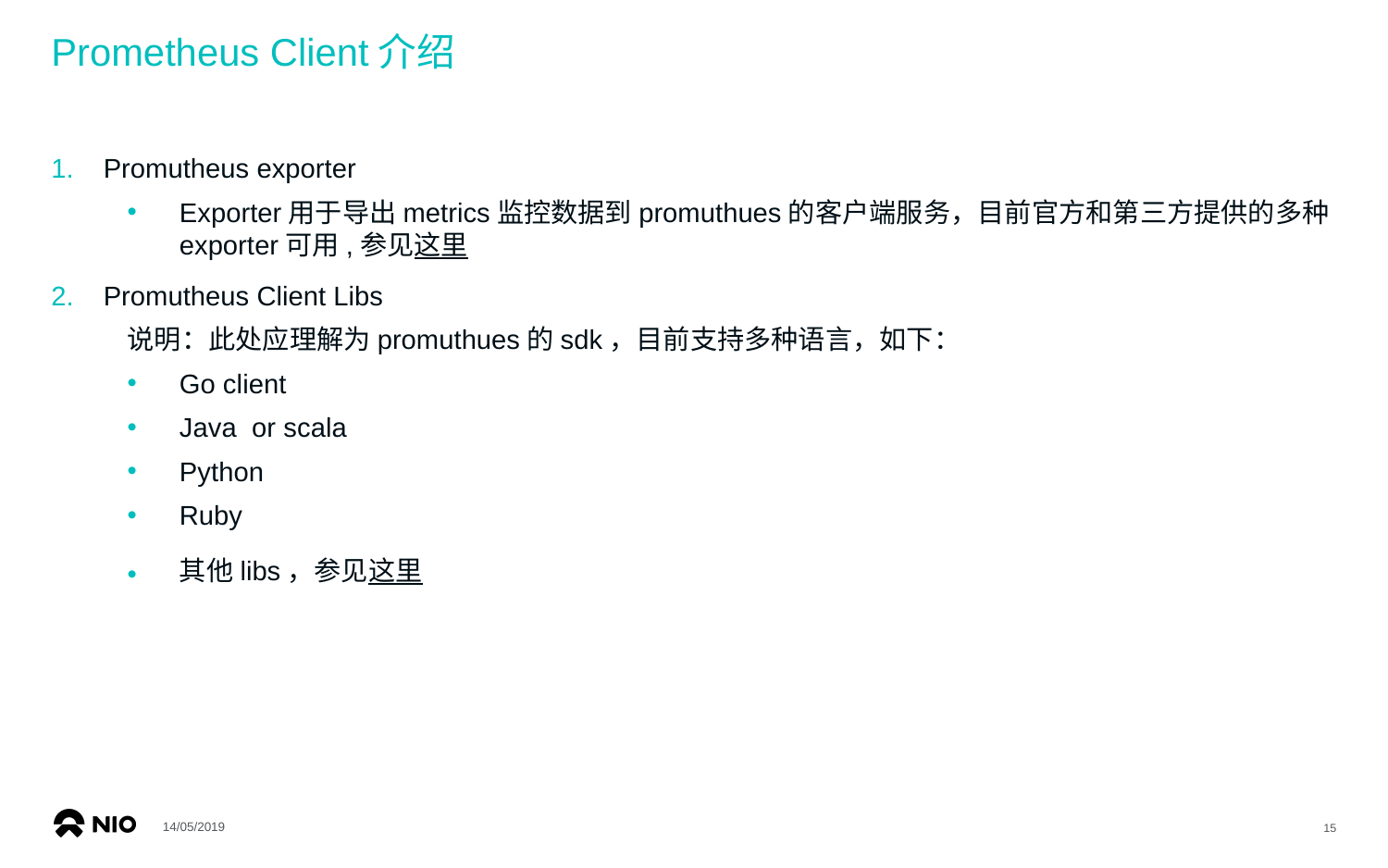

# Prometheus Client介绍
Promutheus exporter
Exporter用于导出metrics监控数据到promuthues的客户端服务，目前官方和第三方提供的多种exporter可用,参见这里
Promutheus Client Libs
说明：此处应理解为promuthues的sdk，目前支持多种语言，如下：
Go client
Java  or scala
Python
Ruby
其他libs，参见这里
14/05/2019

15